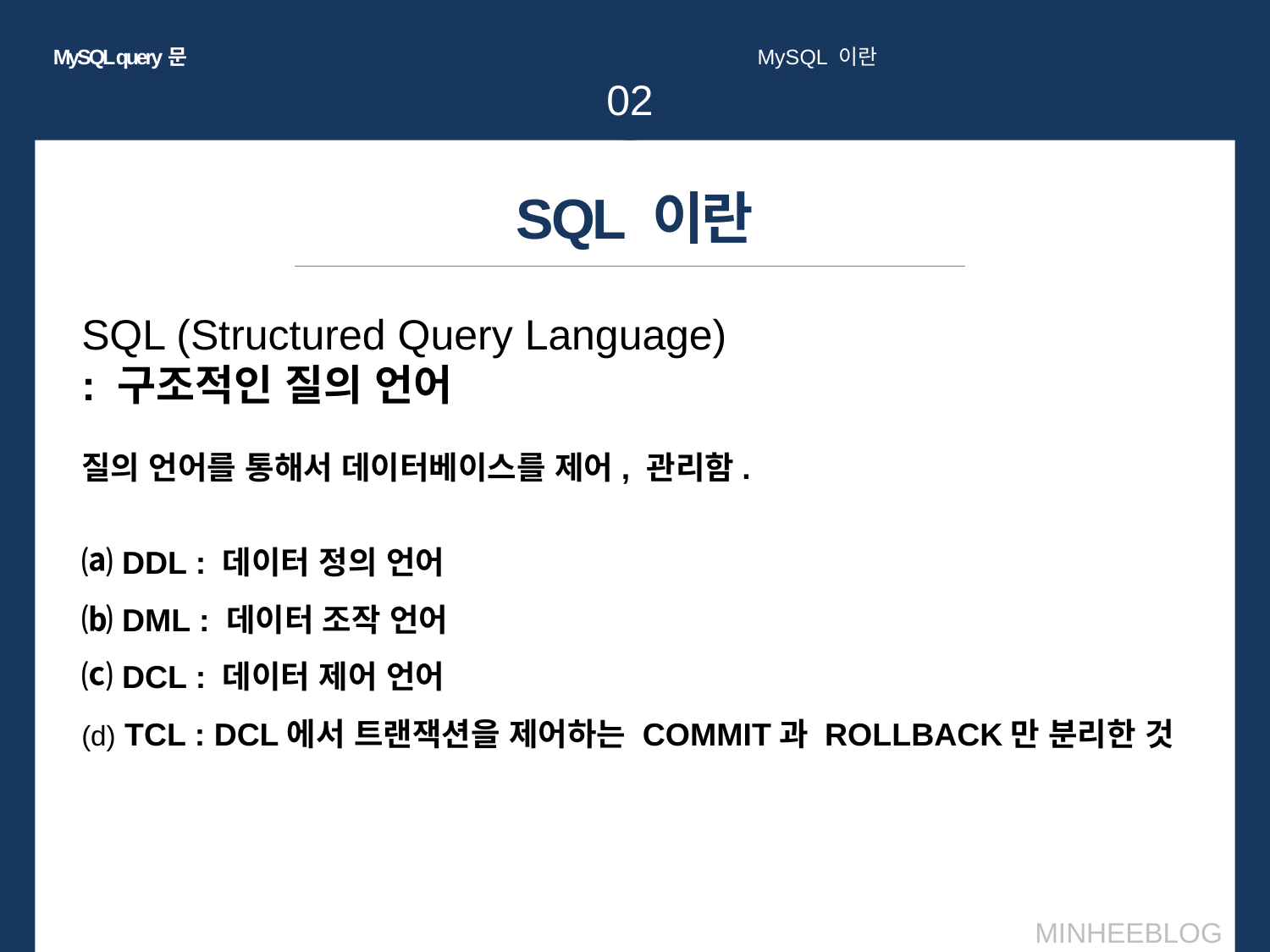

MySQL query문
MySQL 이란
02

SQL 이란
SQL (Structured Query Language)
: 구조적인 질의 언어

질의 언어를 통해서 데이터베이스를 제어, 관리함.

⒜ DDL : 데이터 정의 언어
⒝ DML : 데이터 조작 언어
⒞ DCL : 데이터 제어 언어
(d) TCL : DCL에서 트랜잭션을 제어하는 COMMIT과 ROLLBACK만 분리한 것

MINHEEBLOG